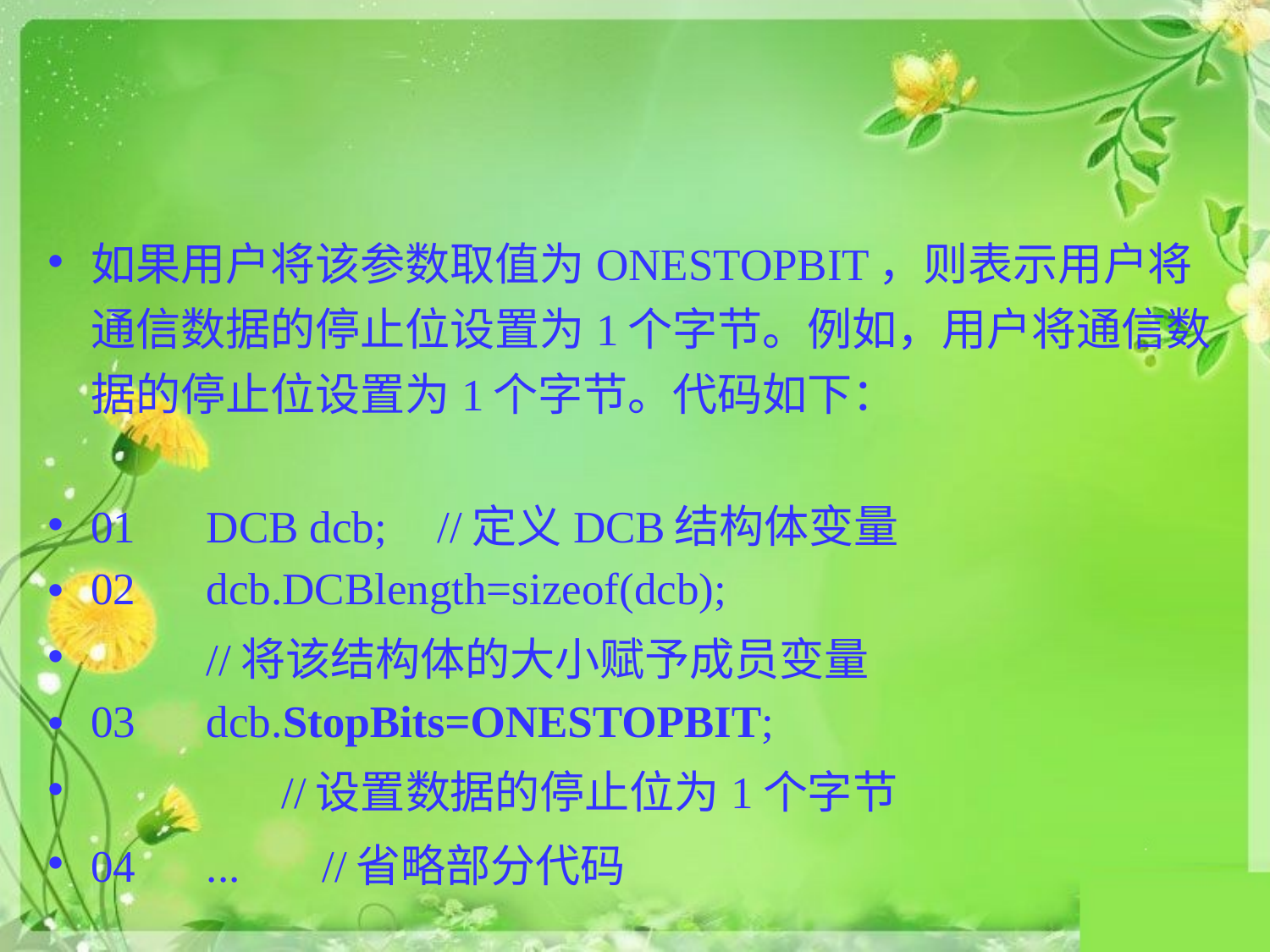

#
如果用户将该参数取值为ONESTOPBIT，则表示用户将通信数据的停止位设置为1个字节。例如，用户将通信数据的停止位设置为1个字节。代码如下：

01	DCB dcb;			//定义DCB结构体变量
02	dcb.DCBlength=sizeof(dcb);
		//将该结构体的大小赋予成员变量
03	dcb.StopBits=ONESTOPBIT;
                 //设置数据的停止位为1个字节
04	...	//省略部分代码